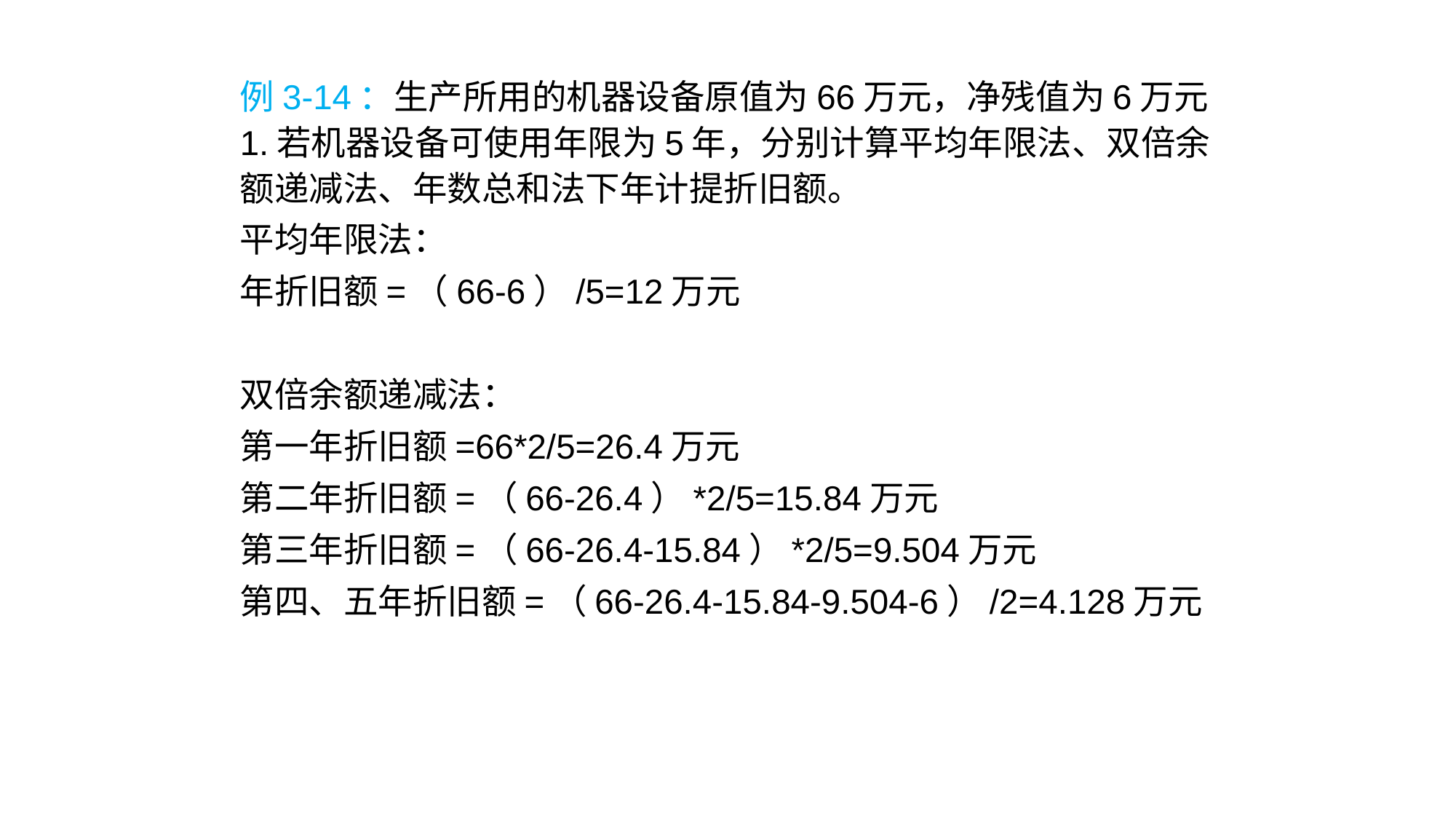

例3-14：生产所用的机器设备原值为66万元，净残值为6万元
1.若机器设备可使用年限为5年，分别计算平均年限法、双倍余额递减法、年数总和法下年计提折旧额。
平均年限法：
年折旧额=（66-6）/5=12万元

双倍余额递减法：
第一年折旧额=66*2/5=26.4万元
第二年折旧额=（66-26.4）*2/5=15.84万元
第三年折旧额=（66-26.4-15.84）*2/5=9.504万元
第四、五年折旧额=（66-26.4-15.84-9.504-6）/2=4.128万元